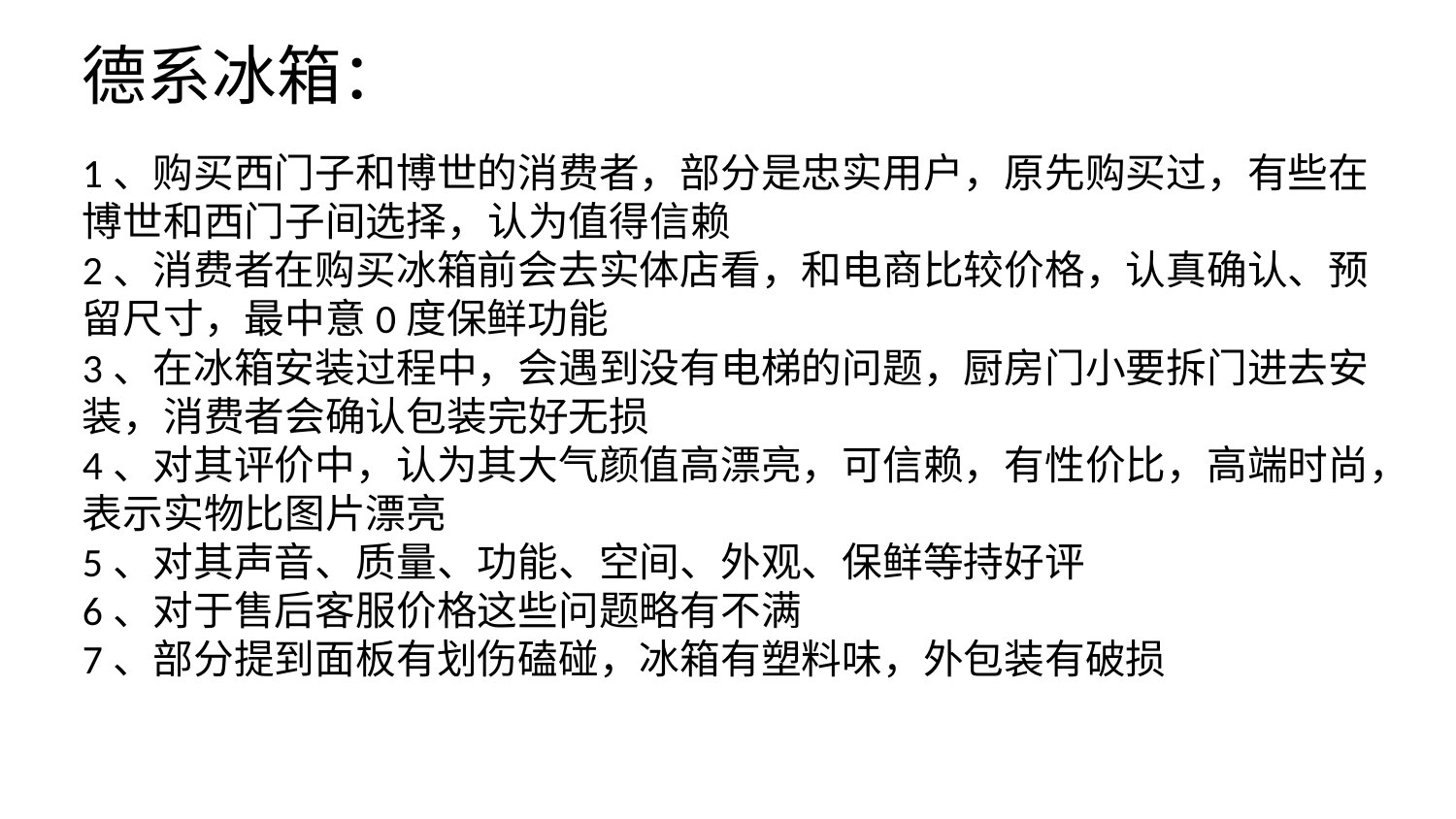

# 德系冰箱：
1、购买西门子和博世的消费者，部分是忠实用户，原先购买过，有些在博世和西门子间选择，认为值得信赖
2、消费者在购买冰箱前会去实体店看，和电商比较价格，认真确认、预留尺寸，最中意0度保鲜功能
3、在冰箱安装过程中，会遇到没有电梯的问题，厨房门小要拆门进去安装，消费者会确认包装完好无损
4、对其评价中，认为其大气颜值高漂亮，可信赖，有性价比，高端时尚，表示实物比图片漂亮
5、对其声音、质量、功能、空间、外观、保鲜等持好评
6、对于售后客服价格这些问题略有不满
7、部分提到面板有划伤磕碰，冰箱有塑料味，外包装有破损